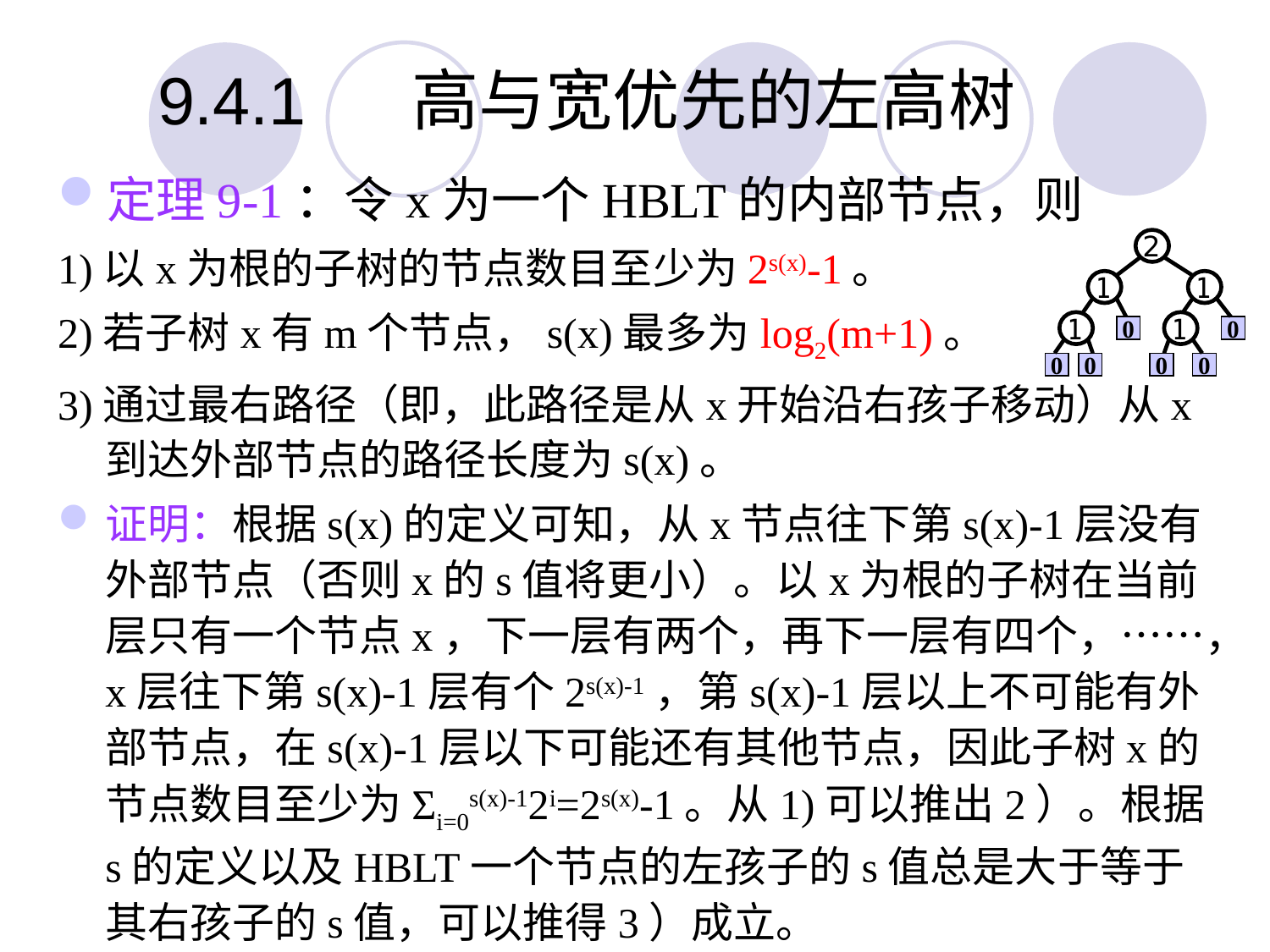

9.4.1	高与宽优先的左高树
24

定理9-1：令x为一个HBLT的内部节点，则
1)以x为根的子树的节点数目至少为2s(x)-1。
2)若子树x有m个节点，s(x)最多为log2(m+1)。
3)通过最右路径（即，此路径是从x开始沿右孩子移动）从x到达外部节点的路径长度为s(x)。
证明：根据s(x)的定义可知，从x节点往下第s(x)-1层没有外部节点（否则x的s值将更小）。以x为根的子树在当前层只有一个节点x，下一层有两个，再下一层有四个，……，x层往下第s(x)-1层有个2s(x)-1，第s(x)-1层以上不可能有外部节点，在s(x)-1层以下可能还有其他节点，因此子树x的节点数目至少为Σi=0s(x)-12i=2s(x)-1。从1)可以推出2）。根据s的定义以及HBLT一个节点的左孩子的s值总是大于等于其右孩子的s值，可以推得3）成立。
2

1
1

1
1
0
0

0
0
0
0